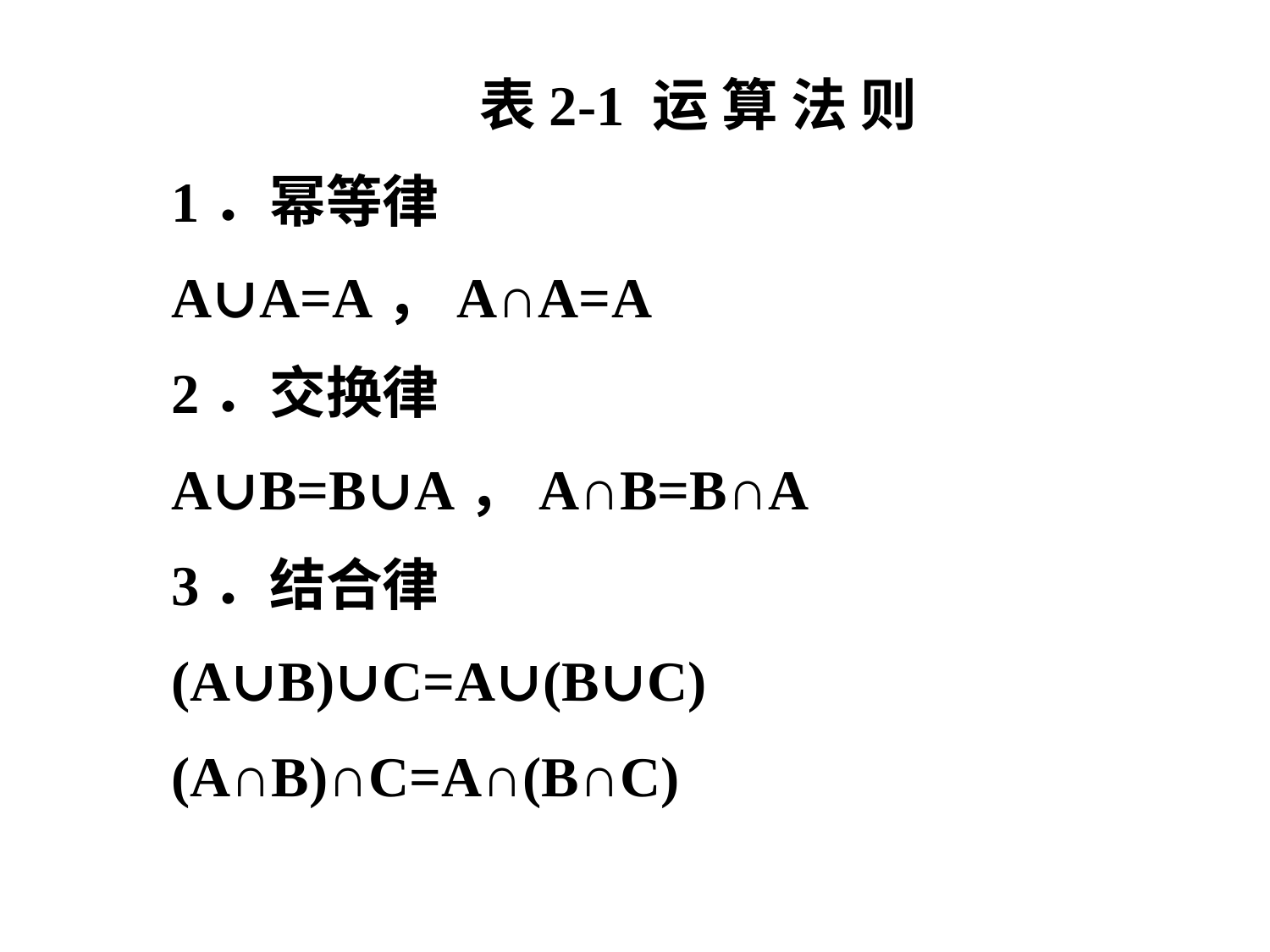

表2-1 运 算 法 则
1．幂等律
A∪A=A，A∩A=A
2．交换律
A∪B=B∪A，A∩B=B∩A
3．结合律
(A∪B)∪C=A∪(B∪C)
(A∩B)∩C=A∩(B∩C)